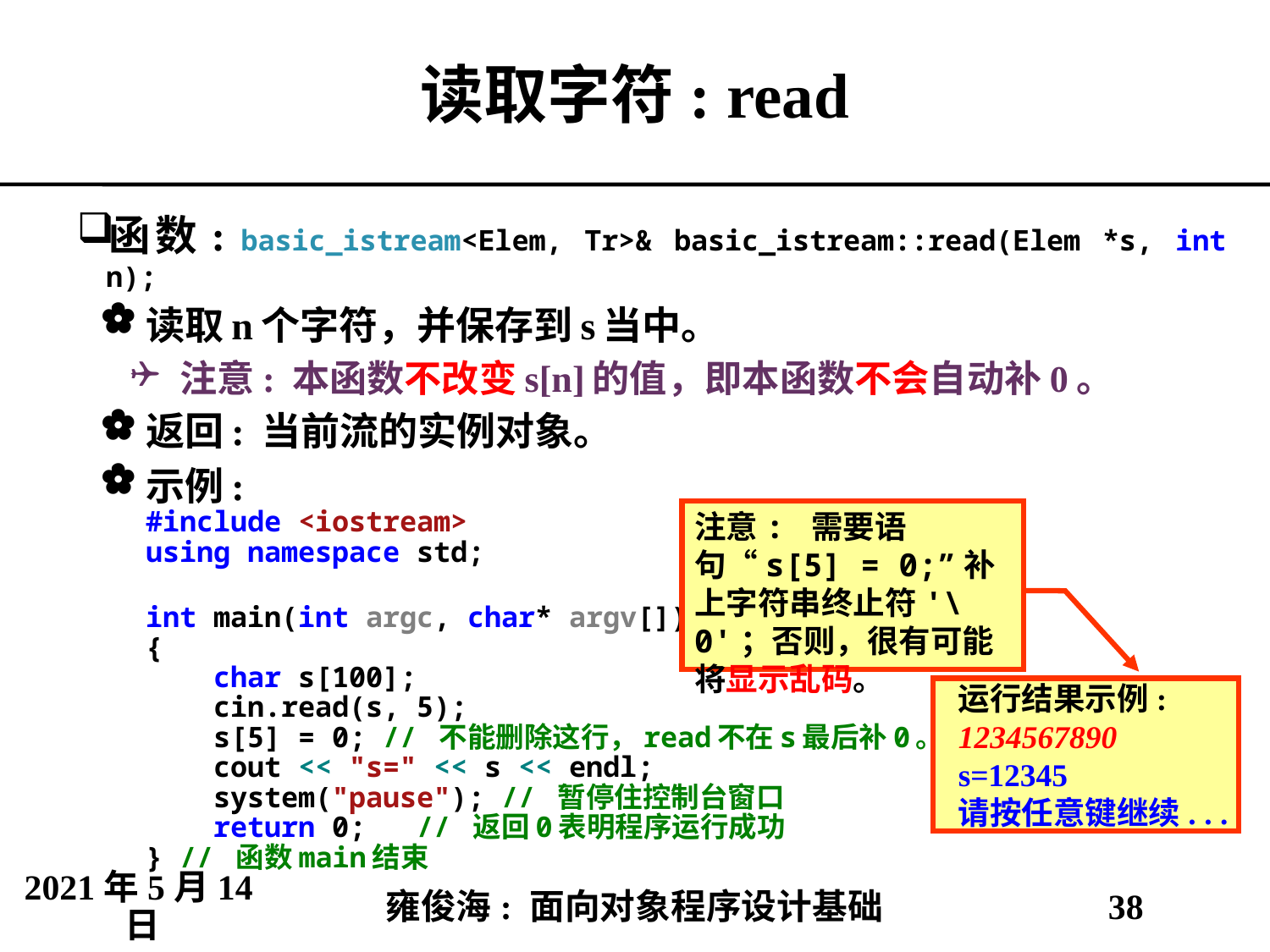

# 读取字符: read

函数: basic_istream<Elem, Tr>& basic_istream::read(Elem *s, int n);
读取n个字符，并保存到s当中。
注意: 本函数不改变s[n]的值，即本函数不会自动补0。
返回: 当前流的实例对象。
示例:
#include <iostream>
using namespace std;

int main(int argc, char* argv[])
{
    char s[100];
    cin.read(s, 5);
    s[5] = 0; // 不能删除这行，read不在s最后补0。
    cout << "s=" << s << endl;
    system("pause"); // 暂停住控制台窗口
    return 0;   // 返回0表明程序运行成功
} // 函数main结束
注意: 需要语句“s[5] = 0;”补上字符串终止符'\0'；否则，很有可能将显示乱码。
运行结果示例:
1234567890
s=12345
请按任意键继续. . .
2021年5月14日
雍俊海: 面向对象程序设计基础
38